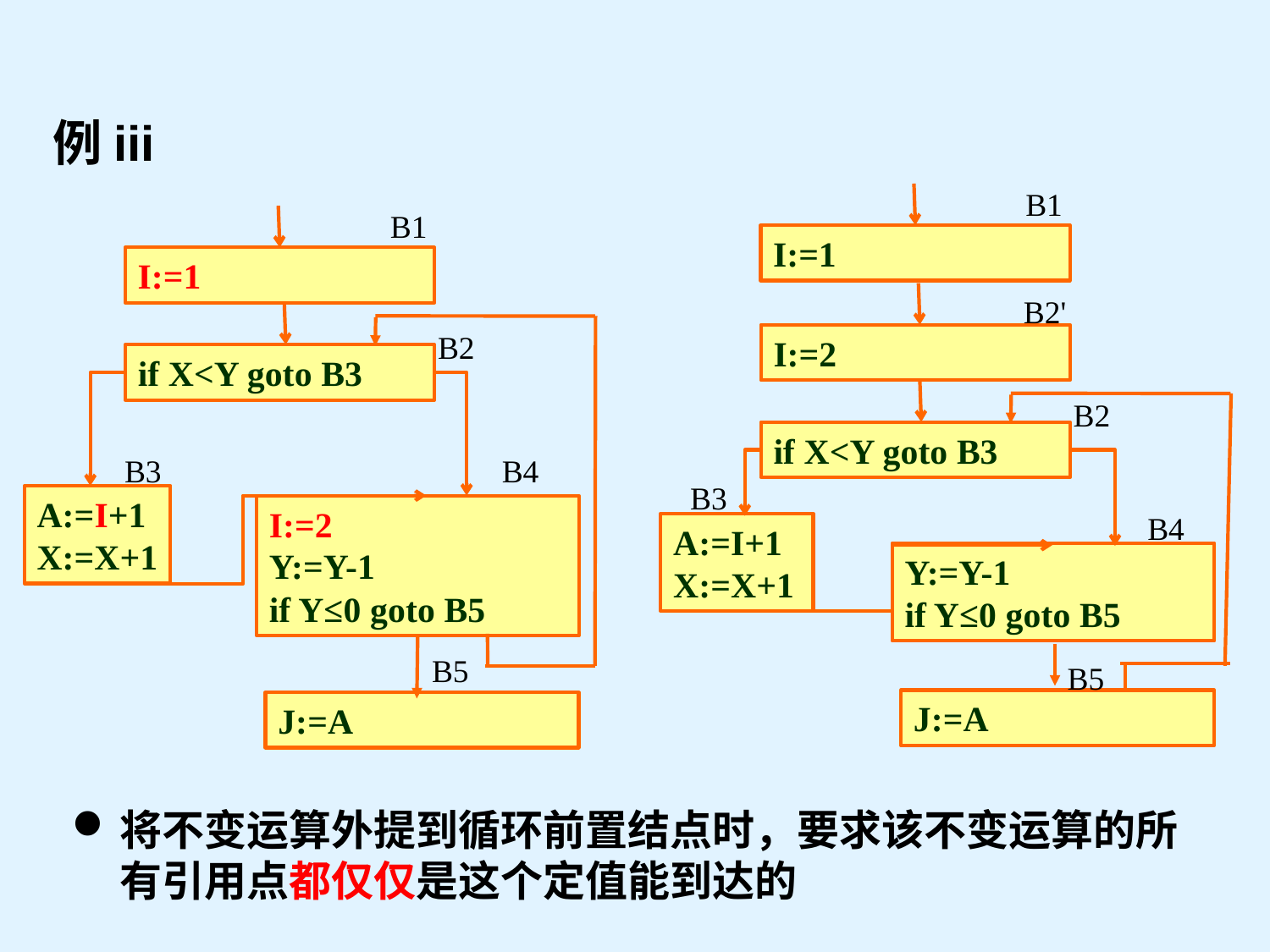

例iii
B1
B1
I:=1
I:=1
B2'
B2
I:=2
if X<Y goto B3
B2
if X<Y goto B3
B3
B4
B3
A:=I+1
X:=X+1
I:=2
Y:=Y-1
if Y≤0 goto B5
B4
A:=I+1
X:=X+1
Y:=Y-1
if Y≤0 goto B5
B5
B5
J:=A
J:=A
将不变运算外提到循环前置结点时，要求该不变运算的所有引用点都仅仅是这个定值能到达的